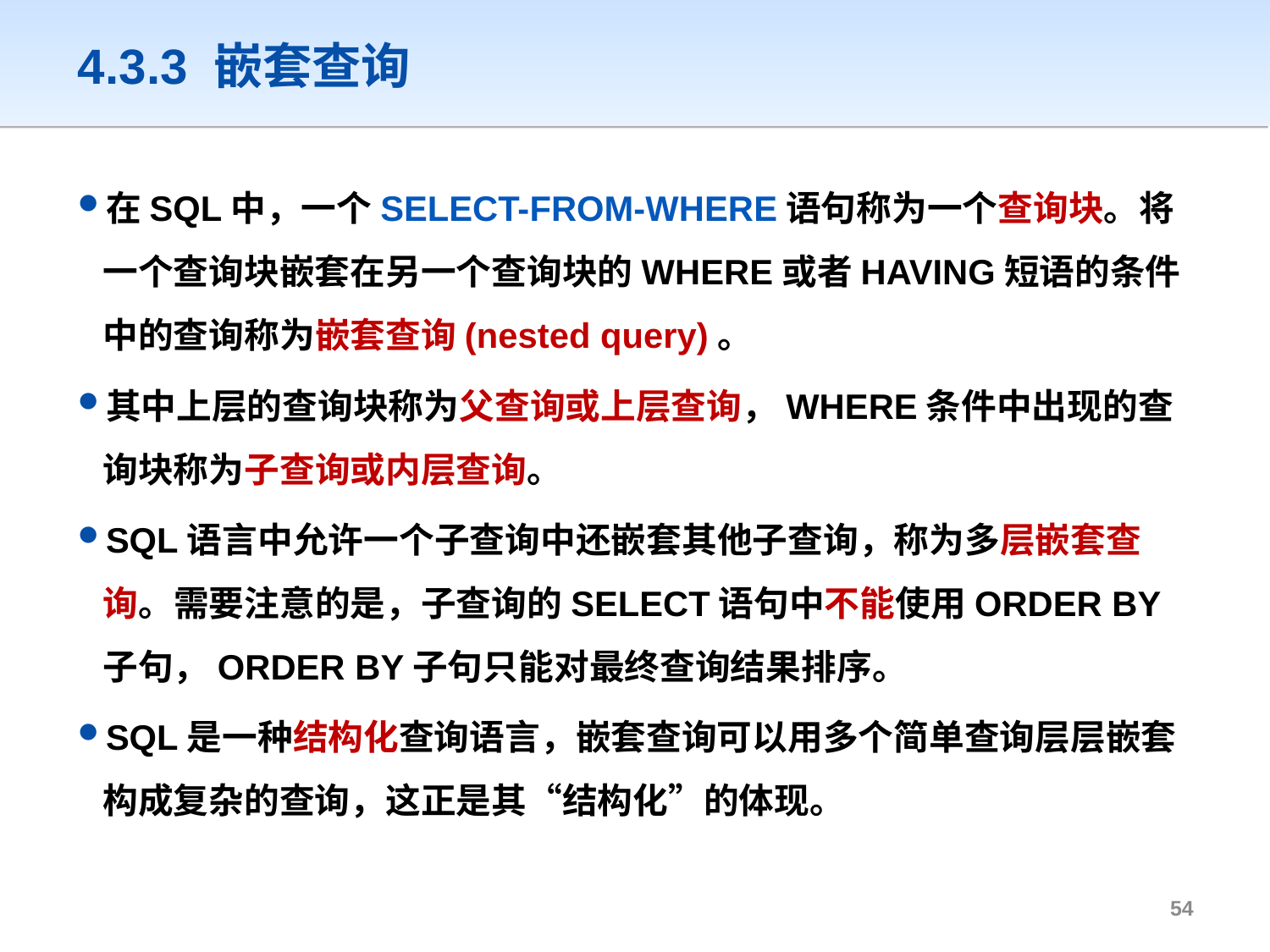

# 4.3.3 嵌套查询
在SQL中，一个SELECT-FROM-WHERE语句称为一个查询块。将一个查询块嵌套在另一个查询块的WHERE或者HAVING短语的条件中的查询称为嵌套查询(nested query)。
其中上层的查询块称为父查询或上层查询，WHERE条件中出现的查询块称为子查询或内层查询。
SQL语言中允许一个子查询中还嵌套其他子查询，称为多层嵌套查询。需要注意的是，子查询的SELECT语句中不能使用ORDER BY子句，ORDER BY子句只能对最终查询结果排序。
SQL是一种结构化查询语言，嵌套查询可以用多个简单查询层层嵌套构成复杂的查询，这正是其“结构化”的体现。

54